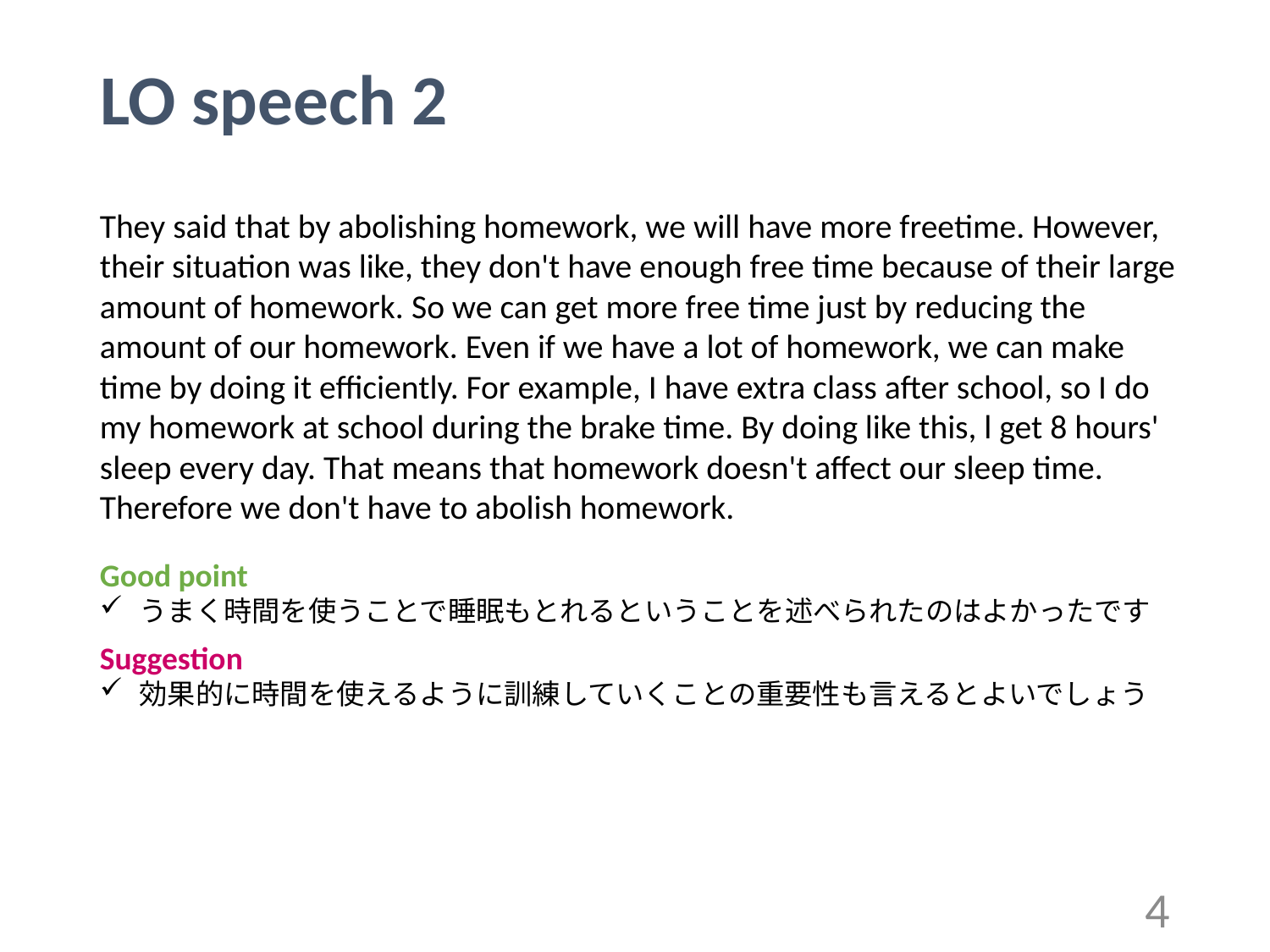

# LO speech 2
They said that by abolishing homework, we will have more freetime. However, their situation was like, they don't have enough free time because of their large amount of homework. So we can get more free time just by reducing the amount of our homework. Even if we have a lot of homework, we can make time by doing it efficiently. For example, I have extra class after school, so I do my homework at school during the brake time. By doing like this, l get 8 hours' sleep every day. That means that homework doesn't affect our sleep time. Therefore we don't have to abolish homework.
Good point
うまく時間を使うことで睡眠もとれるということを述べられたのはよかったです

Suggestion
効果的に時間を使えるように訓練していくことの重要性も言えるとよいでしょう
4